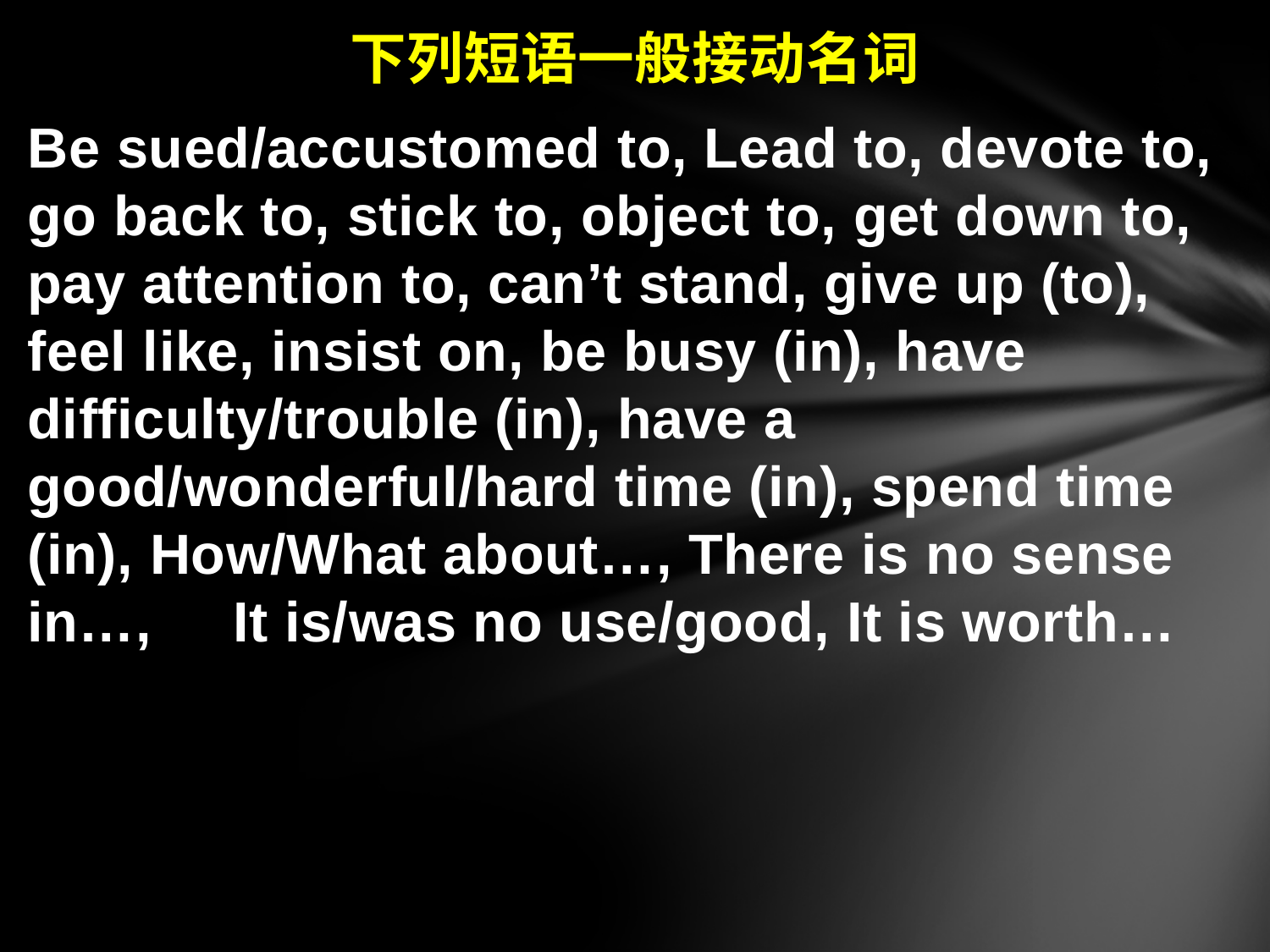

下列短语一般接动名词
Be sued/accustomed to, Lead to, devote to, go back to, stick to, object to, get down to, pay attention to, can’t stand, give up (to), feel like, insist on, be busy (in), have difficulty/trouble (in), have a good/wonderful/hard time (in), spend time (in), How/What about…, There is no sense in…,     It is/was no use/good, It is worth…